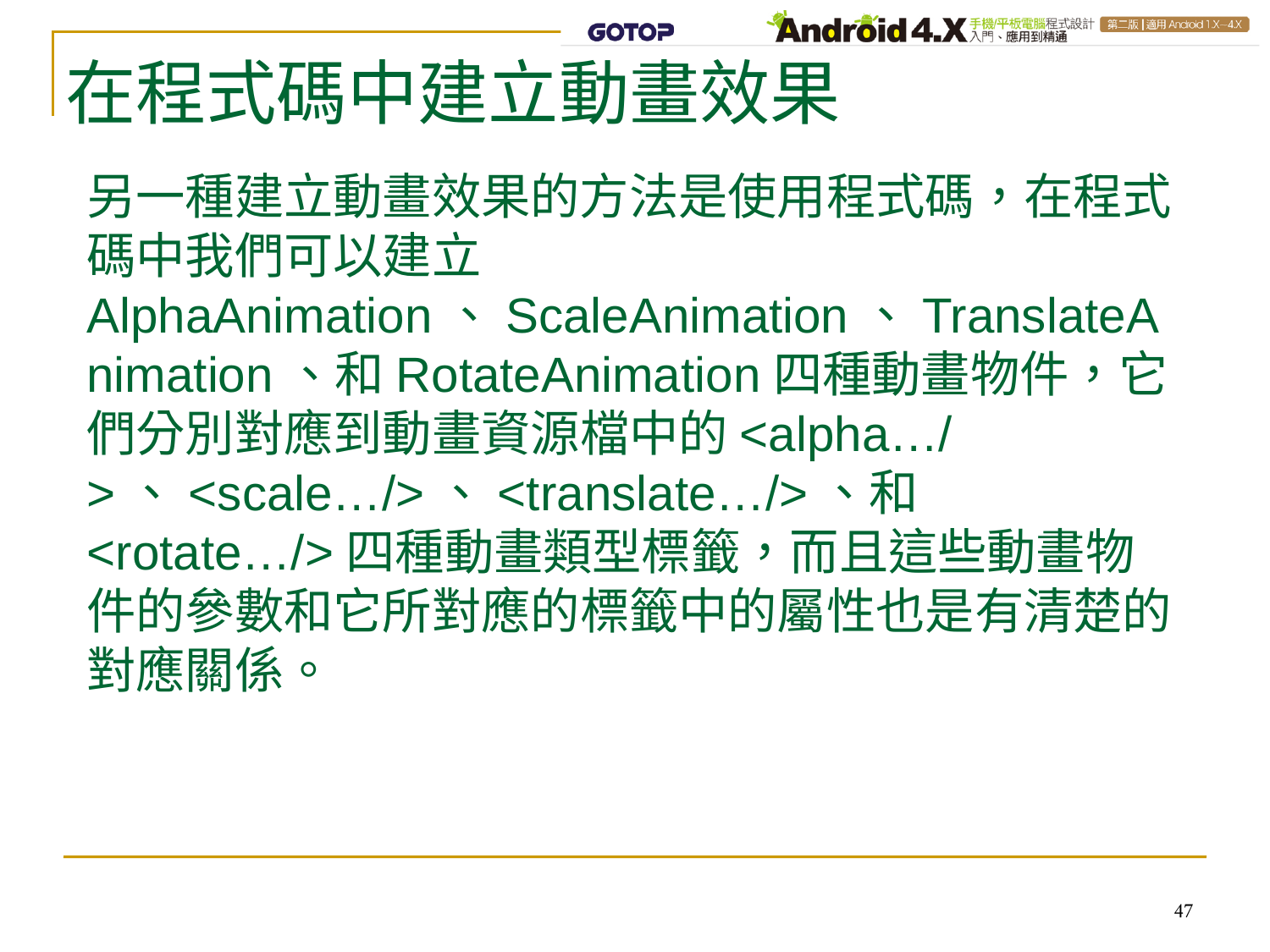

# 在程式碼中建立動畫效果
另一種建立動畫效果的方法是使用程式碼，在程式碼中我們可以建立AlphaAnimation、ScaleAnimation、TranslateAnimation、和RotateAnimation四種動畫物件，它們分別對應到動畫資源檔中的<alpha…/>、<scale…/>、<translate…/>、和<rotate…/>四種動畫類型標籤，而且這些動畫物件的參數和它所對應的標籤中的屬性也是有清楚的對應關係。
47